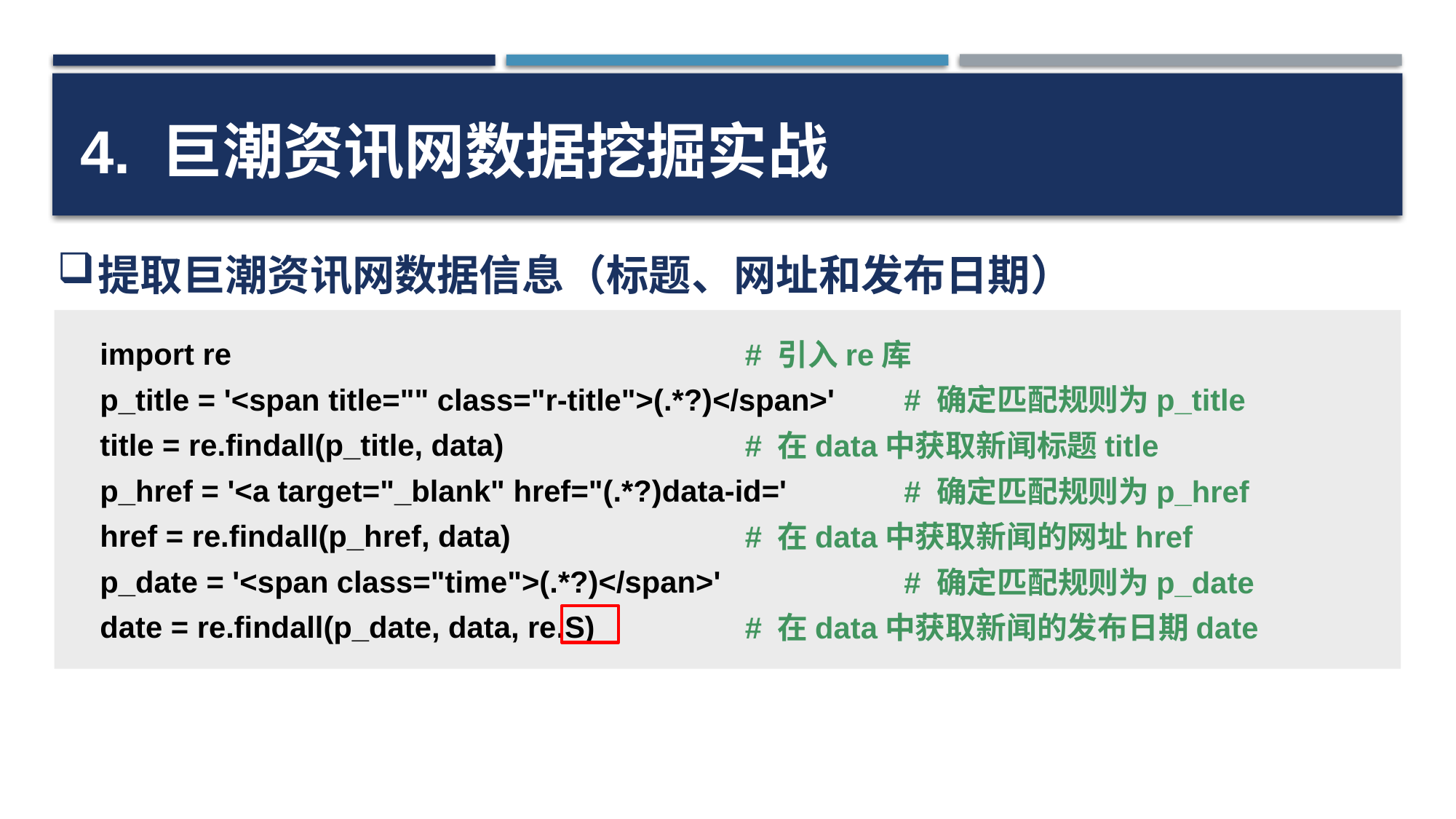

4. 巨潮资讯网数据挖掘实战
提取巨潮资讯网数据信息（标题、网址和发布日期）

import re
p_title = '<span title="" class="r-title">(.*?)</span>'
title = re.findall(p_title, data)
p_href = '<a target="_blank" href="(.*?)data-id='
href = re.findall(p_href, data)
p_date = '<span class="time">(.*?)</span>'
date = re.findall(p_date, data, re.S)
# 引入re库
                   # 确定匹配规则为p_title
# 在data中获取新闻标题title
                   # 确定匹配规则为p_href
# 在data中获取新闻的网址href
                   # 确定匹配规则为p_date
# 在data中获取新闻的发布日期date

30